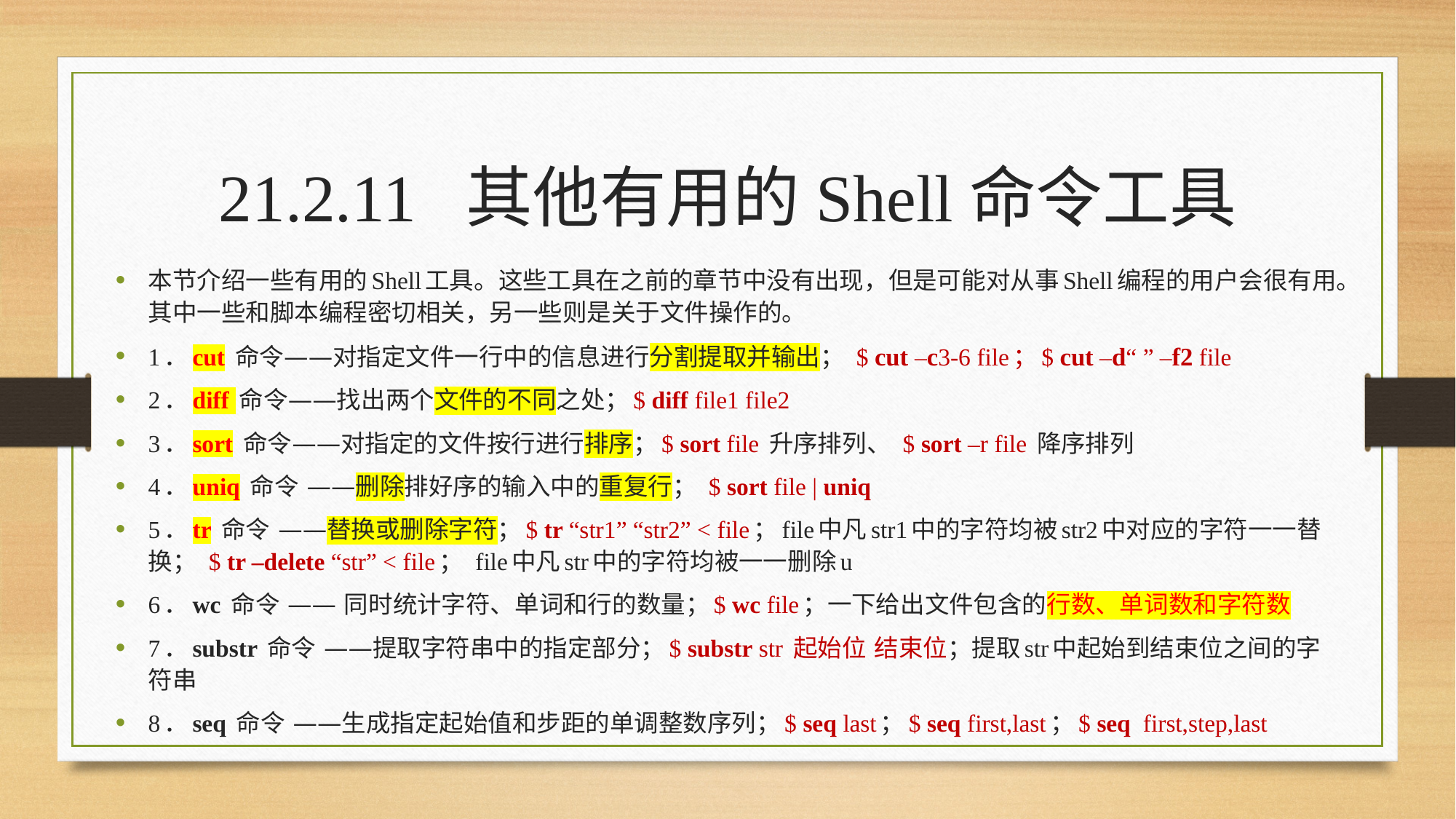

21.2.11  其他有用的Shell命令工具
本节介绍一些有用的Shell工具。这些工具在之前的章节中没有出现，但是可能对从事Shell编程的用户会很有用。其中一些和脚本编程密切相关，另一些则是关于文件操作的。
1．cut 命令——对指定文件一行中的信息进行分割提取并输出； $ cut –c3-6 file；$ cut –d“ ” –f2 file
2．diff 命令——找出两个文件的不同之处；$ diff file1 file2
3．sort 命令——对指定的文件按行进行排序；$ sort file 升序排列、 $ sort –r file 降序排列
4．uniq 命令 ——删除排好序的输入中的重复行； $ sort file | uniq
5．tr 命令 ——替换或删除字符；$ tr “str1” “str2” < file；file中凡str1中的字符均被str2中对应的字符一一替换； $ tr –delete “str” < file； file中凡str中的字符均被一一删除u
6．wc 命令 —— 同时统计字符、单词和行的数量；$ wc file；一下给出文件包含的行数、单词数和字符数
7．substr 命令 ——提取字符串中的指定部分；$ substr str 起始位 结束位；提取str中起始到结束位之间的字符串
8．seq 命令 ——生成指定起始值和步距的单调整数序列；$ seq last；$ seq first,last；$ seq  first,step,last